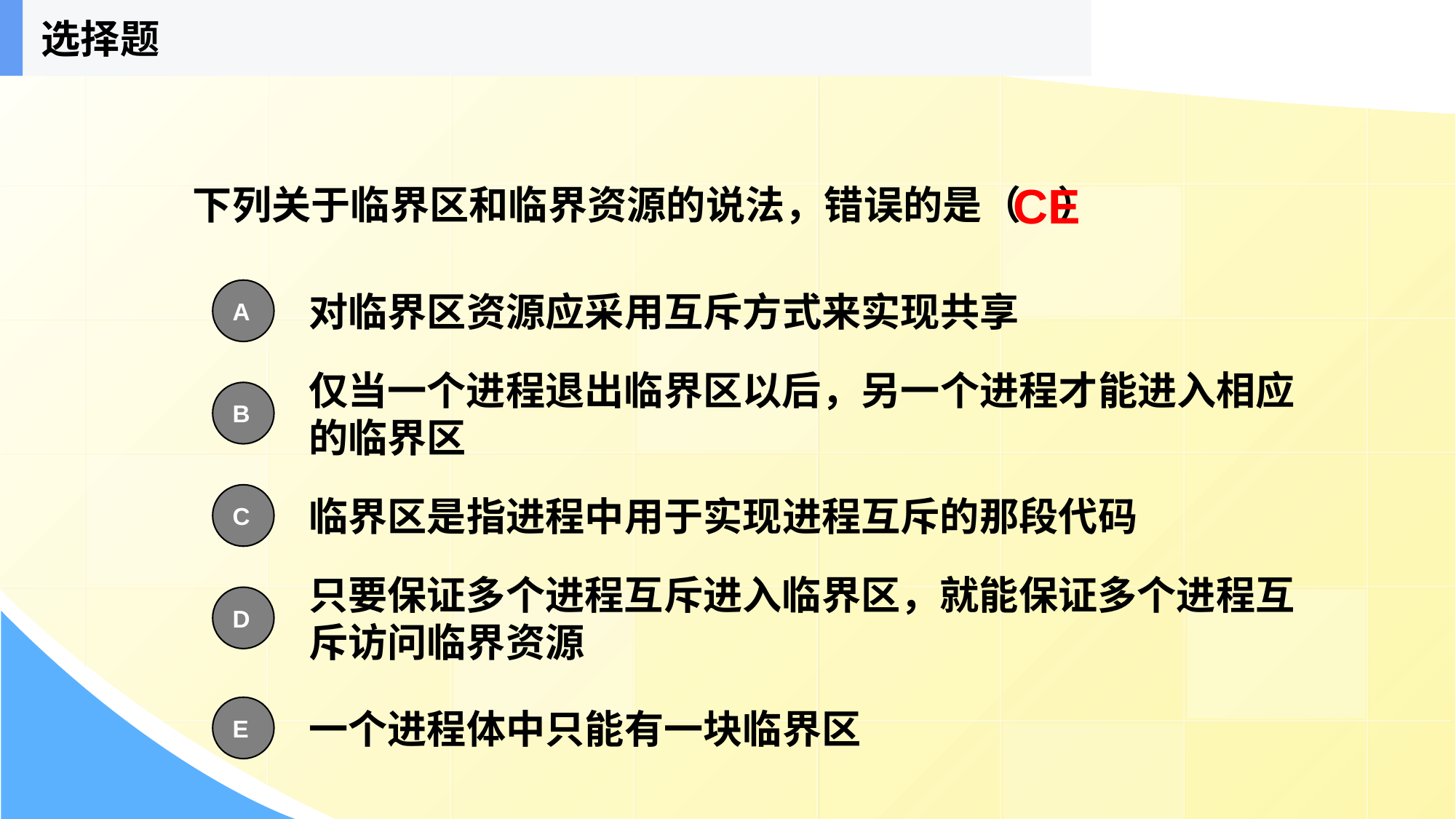

选择题
下列关于临界区和临界资源的说法，错误的是（    ）
CE
对临界区资源应采用互斥方式来实现共享
A
仅当一个进程退出临界区以后，另一个进程才能进入相应的临界区
B
临界区是指进程中用于实现进程互斥的那段代码
C
只要保证多个进程互斥进入临界区，就能保证多个进程互斥访问临界资源
D
一个进程体中只能有一块临界区
E